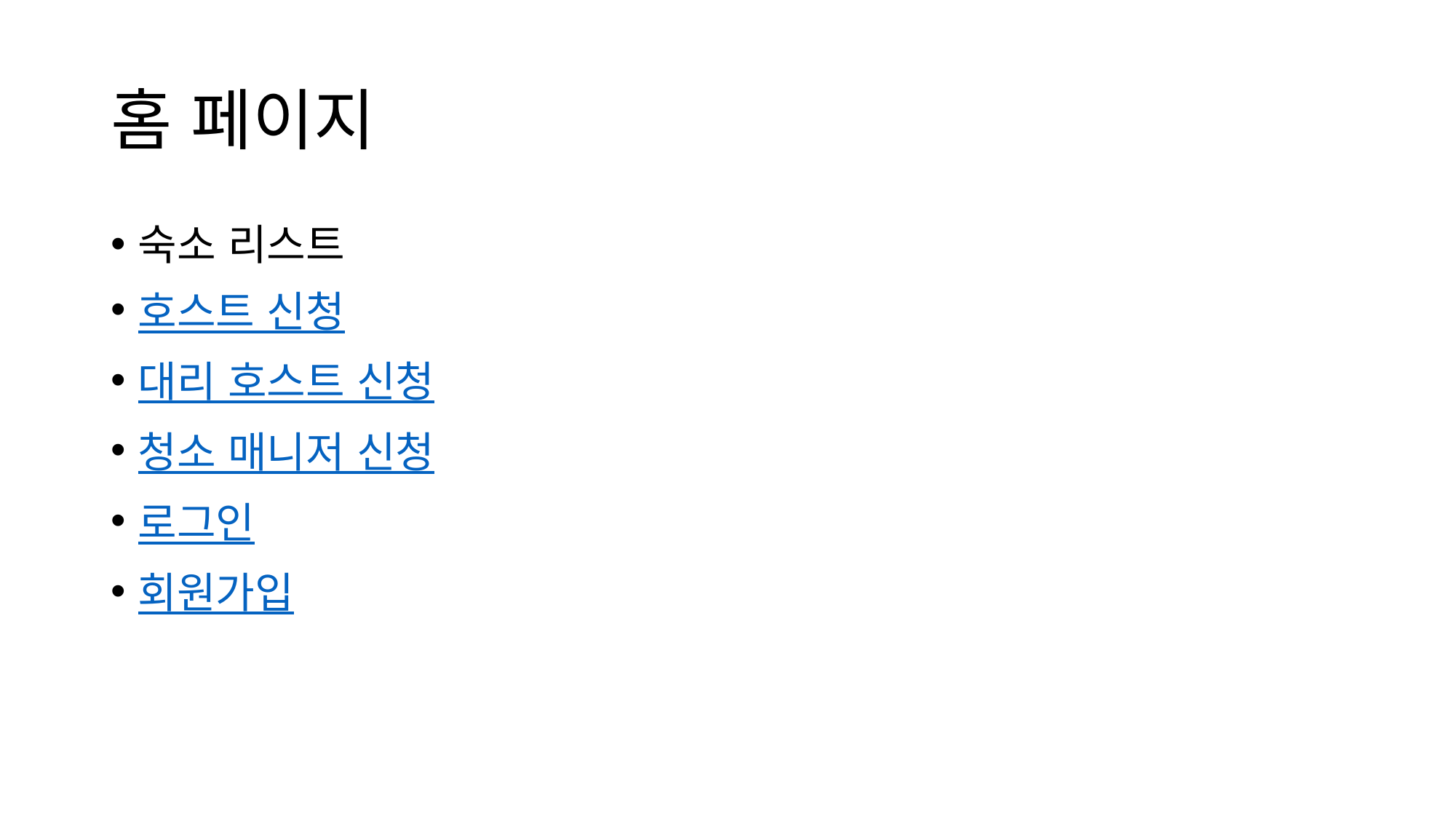

# 홈 페이지
숙소 리스트
호스트 신청
대리 호스트 신청
청소 매니저 신청
로그인
회원가입